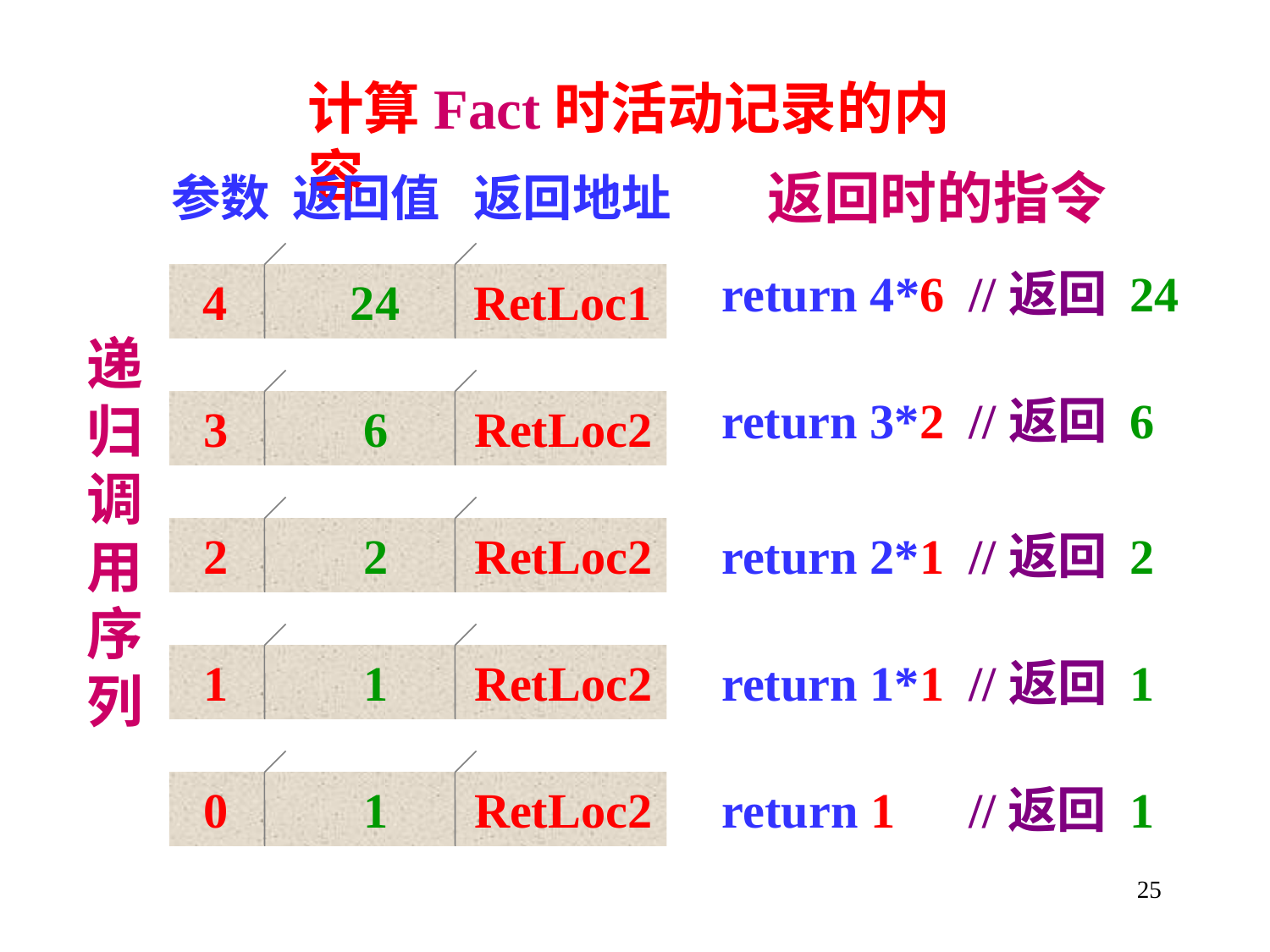

计算Fact时活动记录的内容
返回时的指令
参数  返回值   返回地址

return 4*6  //返回 24

4          24      RetLoc1

递归调用序列

return 3*2  //返回 6

3           6       RetLoc2

2           2       RetLoc2

return 2*1  //返回 2

1           1       RetLoc2

return 1*1  //返回 1

0           1       RetLoc2

return 1      //返回 1
25